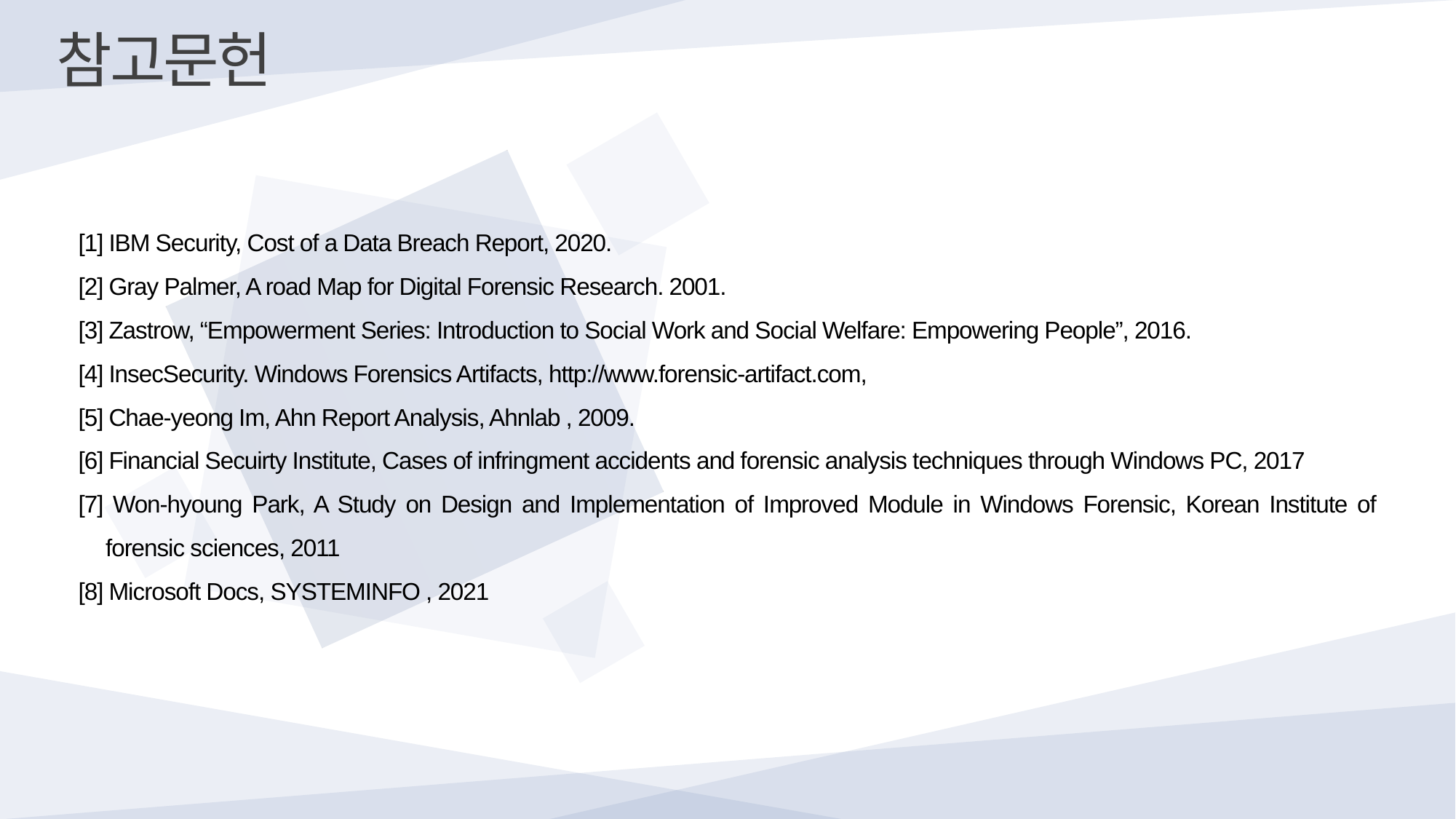

참고문헌
[1] IBM Security, Cost of a Data Breach Report, 2020.
[2] Gray Palmer, A road Map for Digital Forensic Research. 2001.
[3] Zastrow, “Empowerment Series: Introduction to Social Work and Social Welfare: Empowering People”, 2016.
[4] InsecSecurity. Windows Forensics Artifacts, http://www.forensic-artifact.com,
[5] Chae-yeong Im, Ahn Report Analysis, Ahnlab , 2009.
[6] Financial Secuirty Institute, Cases of infringment accidents and forensic analysis techniques through Windows PC, 2017
[7] Won-hyoung Park, A Study on Design and Implementation of Improved Module in Windows Forensic, Korean Institute of forensic sciences, 2011
[8] Microsoft Docs, SYSTEMINFO , 2021